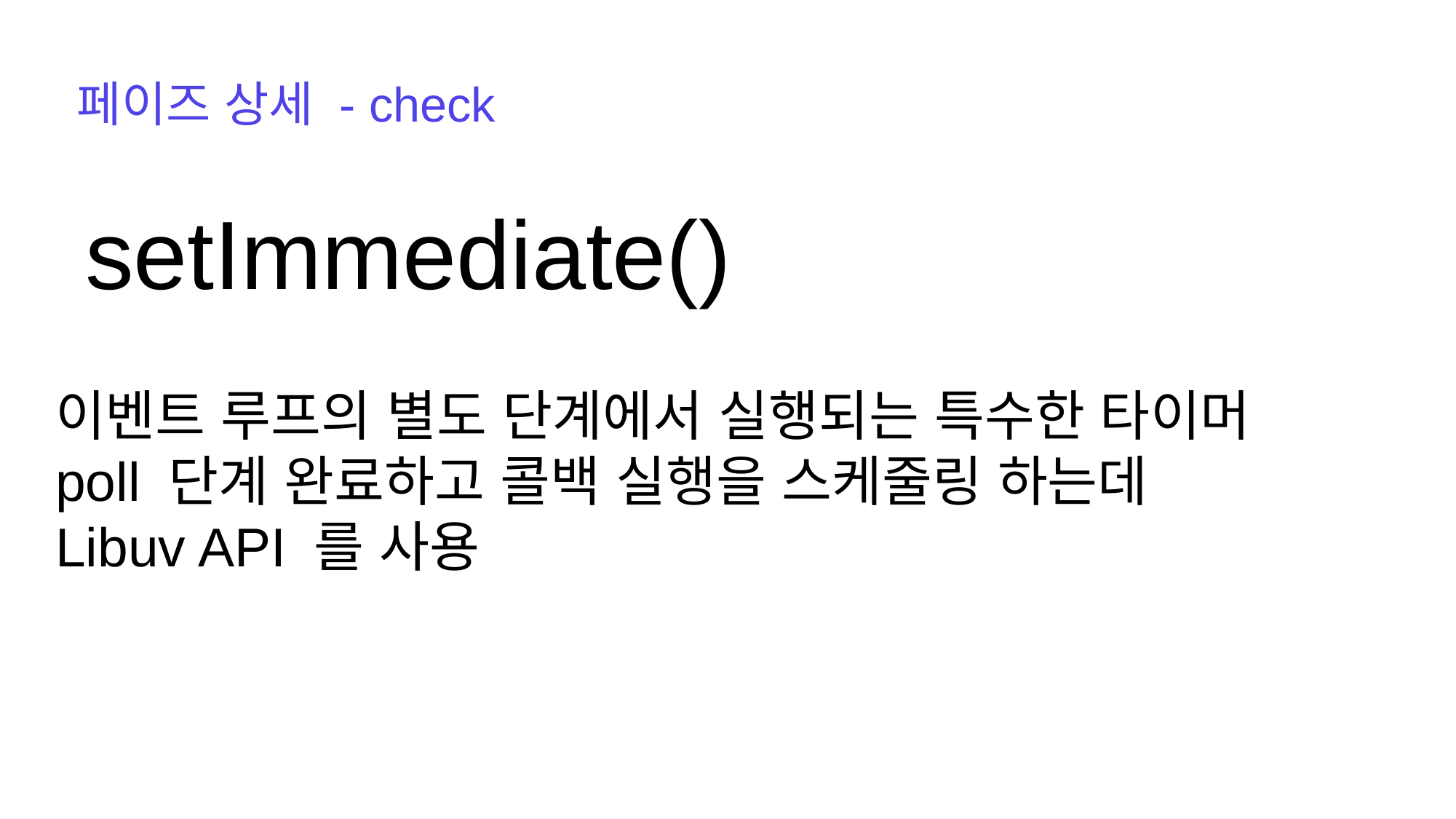

페이즈 상세 - check
setImmediate()
이벤트 루프의 별도 단계에서 실행되는 특수한 타이머
poll 단계 완료하고 콜백 실행을 스케줄링 하는데
Libuv API 를 사용